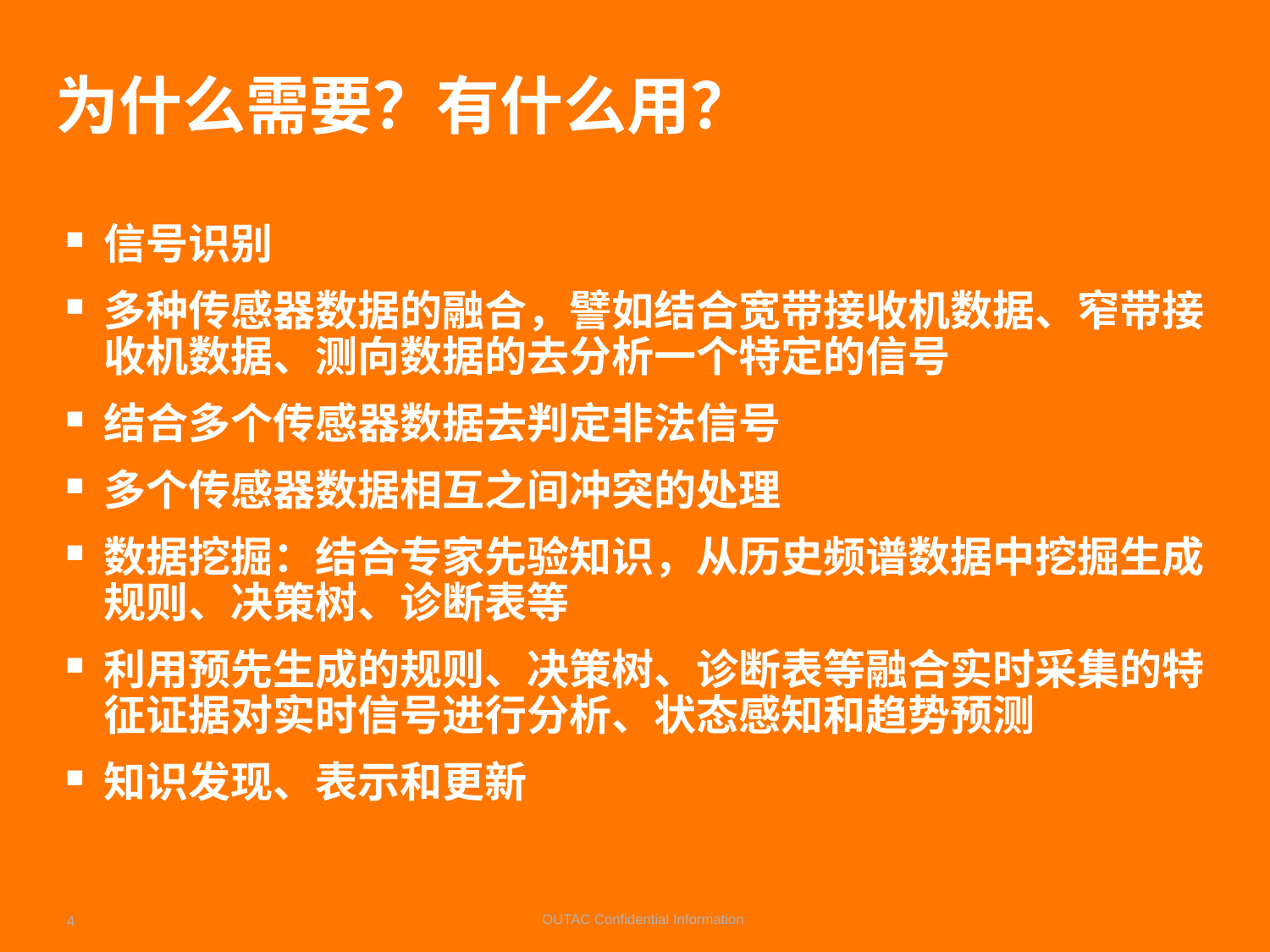

# 为什么需要？有什么用？
信号识别
多种传感器数据的融合，譬如结合宽带接收机数据、窄带接收机数据、测向数据的去分析一个特定的信号
结合多个传感器数据去判定非法信号
多个传感器数据相互之间冲突的处理
数据挖掘：结合专家先验知识，从历史频谱数据中挖掘生成规则、决策树、诊断表等
利用预先生成的规则、决策树、诊断表等融合实时采集的特征证据对实时信号进行分析、状态感知和趋势预测
知识发现、表示和更新
4